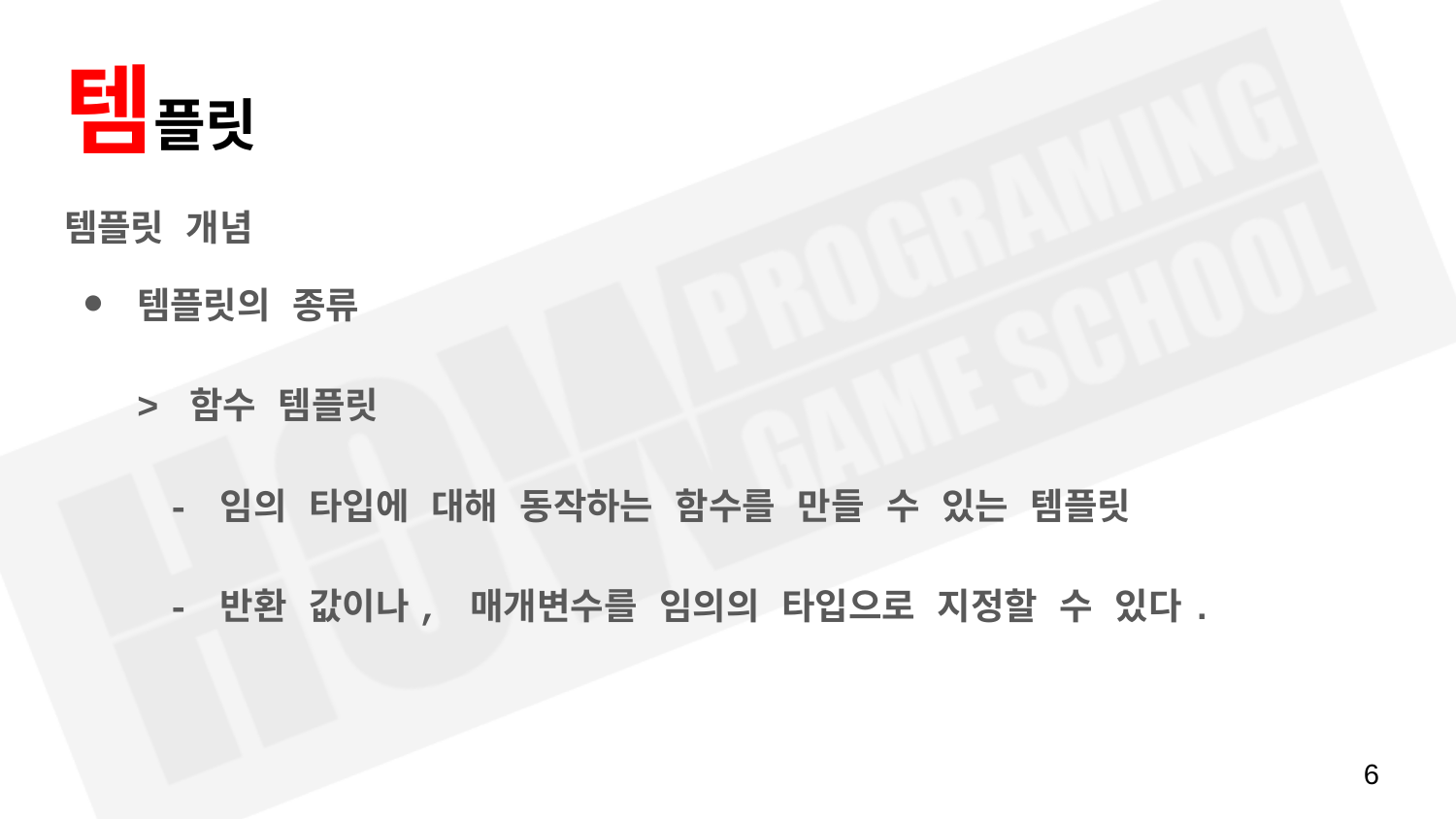

# 템플릿
템플릿 개념
템플릿의 종류
> 함수 템플릿
 - 임의 타입에 대해 동작하는 함수를 만들 수 있는 템플릿
 - 반환 값이나, 매개변수를 임의의 타입으로 지정할 수 있다.
6